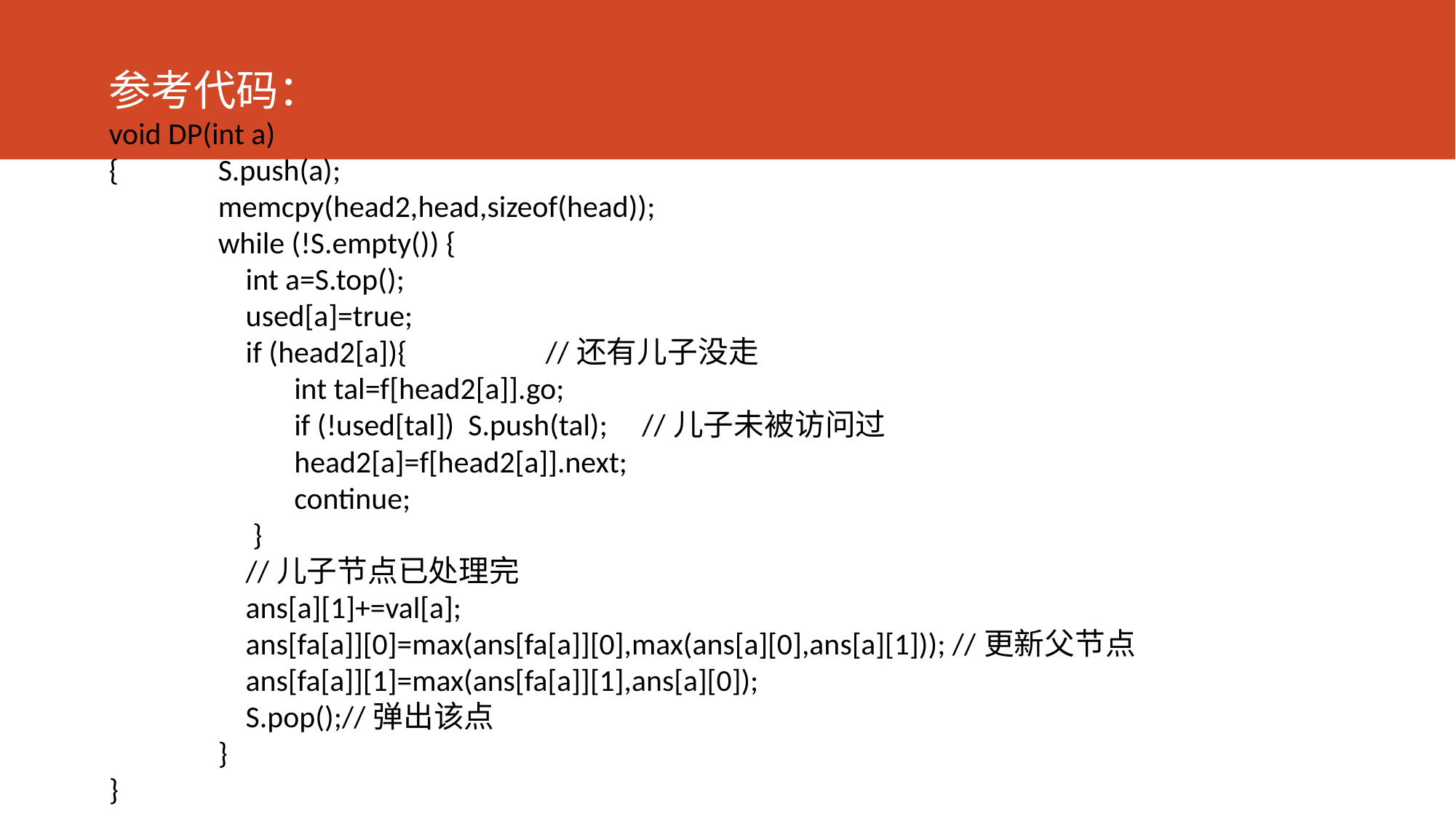

参考代码：
void DP(int a)
{ 	S.push(a);
	memcpy(head2,head,sizeof(head));
	while (!S.empty()) {
	    int a=S.top();
	    used[a]=true;
	    if (head2[a]){		//还有儿子没走
	           int tal=f[head2[a]].go;
	           if (!used[tal])  S.push(tal);     //儿子未被访问过
	           head2[a]=f[head2[a]].next;
	           continue;
	     }
	    //儿子节点已处理完
	    ans[a][1]+=val[a];
	    ans[fa[a]][0]=max(ans[fa[a]][0],max(ans[a][0],ans[a][1])); //更新父节点
	    ans[fa[a]][1]=max(ans[fa[a]][1],ans[a][0]);
	    S.pop();//弹出该点
	}
}